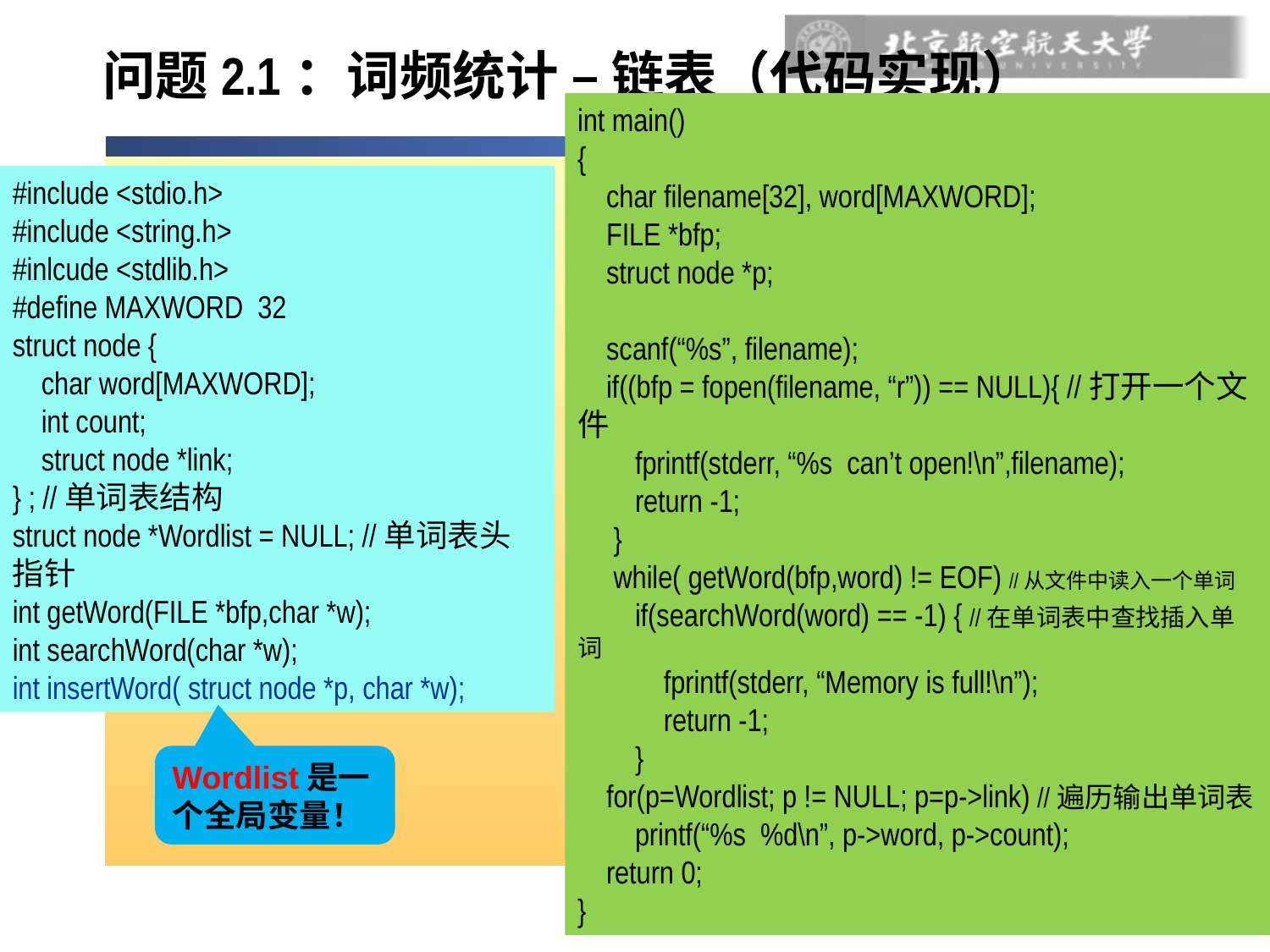

# 问题2.1：词频统计 – 链表（代码实现）
int main()
{
    char filename[32], word[MAXWORD];
    FILE *bfp;
    struct node *p;

    scanf(“%s”, filename);
    if((bfp = fopen(filename, “r”)) == NULL){ //打开一个文件
        fprintf(stderr, “%s  can’t open!\n”,filename);
        return -1;
     }
     while( getWord(bfp,word) != EOF) //从文件中读入一个单词
        if(searchWord(word) == -1) { //在单词表中查找插入单词
            fprintf(stderr, “Memory is full!\n”);
            return -1;
        }
    for(p=Wordlist; p != NULL; p=p->link) //遍历输出单词表
        printf(“%s  %d\n”, p->word, p->count);
    return 0;
}
#include <stdio.h>
#include <string.h>
#inlcude <stdlib.h>
#define MAXWORD  32
struct node {
    char word[MAXWORD];
    int count;
    struct node *link;
} ; //单词表结构
struct node *Wordlist = NULL; //单词表头指针
int getWord(FILE *bfp,char *w);
int searchWord(char *w);
int insertWord( struct node *p, char *w);
Wordlist是一个全局变量！
76